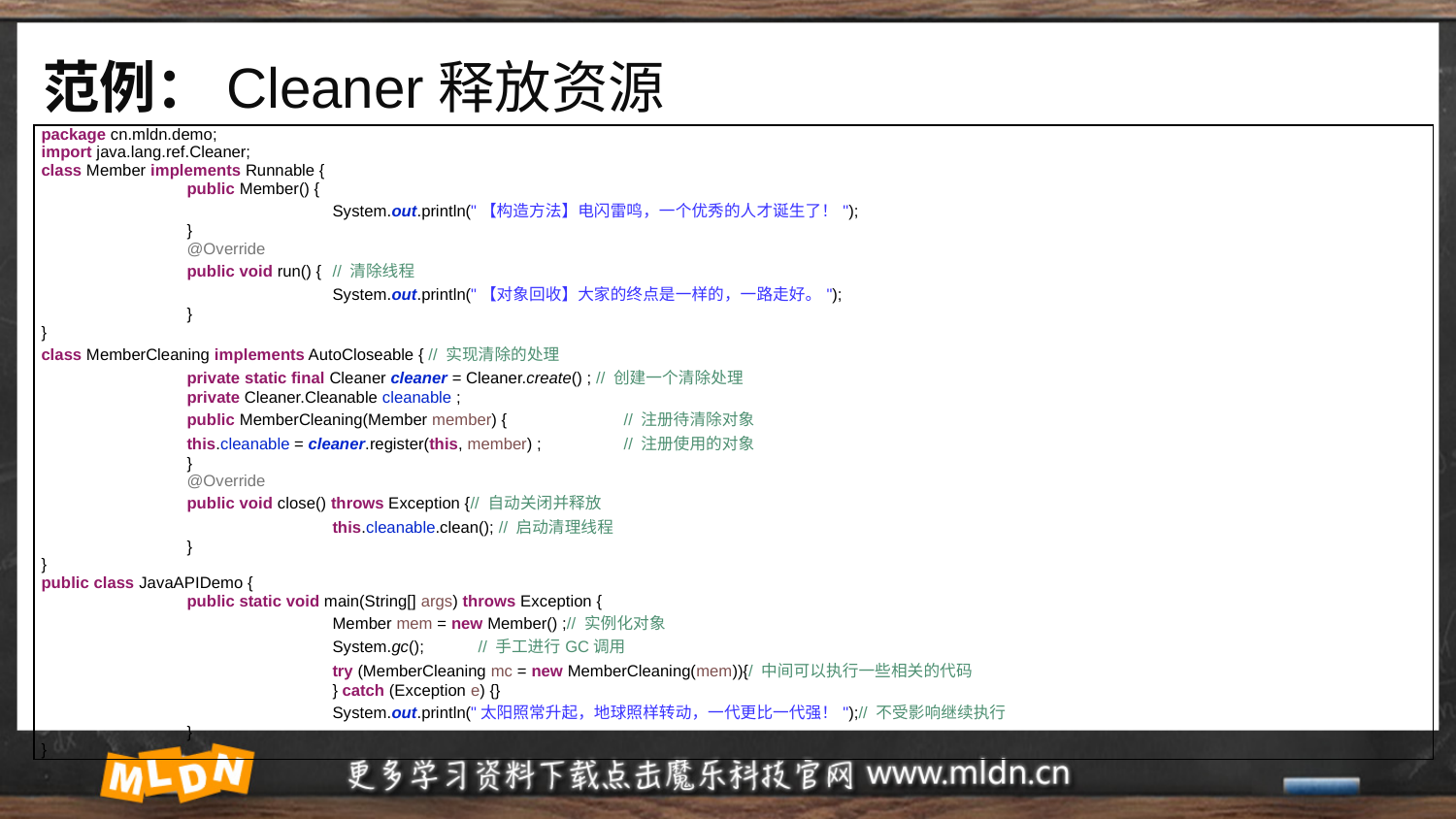

# 范例：Cleaner释放资源
| package cn.mldn.demo; import java.lang.ref.Cleaner; class Member implements Runnable { public Member() { System.out.println("【构造方法】电闪雷鸣，一个优秀的人才诞生了！"); } @Override public void run() { // 清除线程 System.out.println("【对象回收】大家的终点是一样的，一路走好。"); } } class MemberCleaning implements AutoCloseable { // 实现清除的处理 private static final Cleaner cleaner = Cleaner.create() ; // 创建一个清除处理 private Cleaner.Cleanable cleanable ; public MemberCleaning(Member member) { // 注册待清除对象     this.cleanable = cleaner.register(this, member) ; // 注册使用的对象 } @Override public void close() throws Exception {// 自动关闭并释放 this.cleanable.clean(); // 启动清理线程 } } public class JavaAPIDemo { public static void main(String[] args) throws Exception { Member mem = new Member() ;// 实例化对象 System.gc(); // 手工进行GC调用 try (MemberCleaning mc = new MemberCleaning(mem)){/ 中间可以执行一些相关的代码 } catch (Exception e) {} System.out.println("太阳照常升起，地球照样转动，一代更比一代强！");// 不受影响继续执行 } } |
| --- |